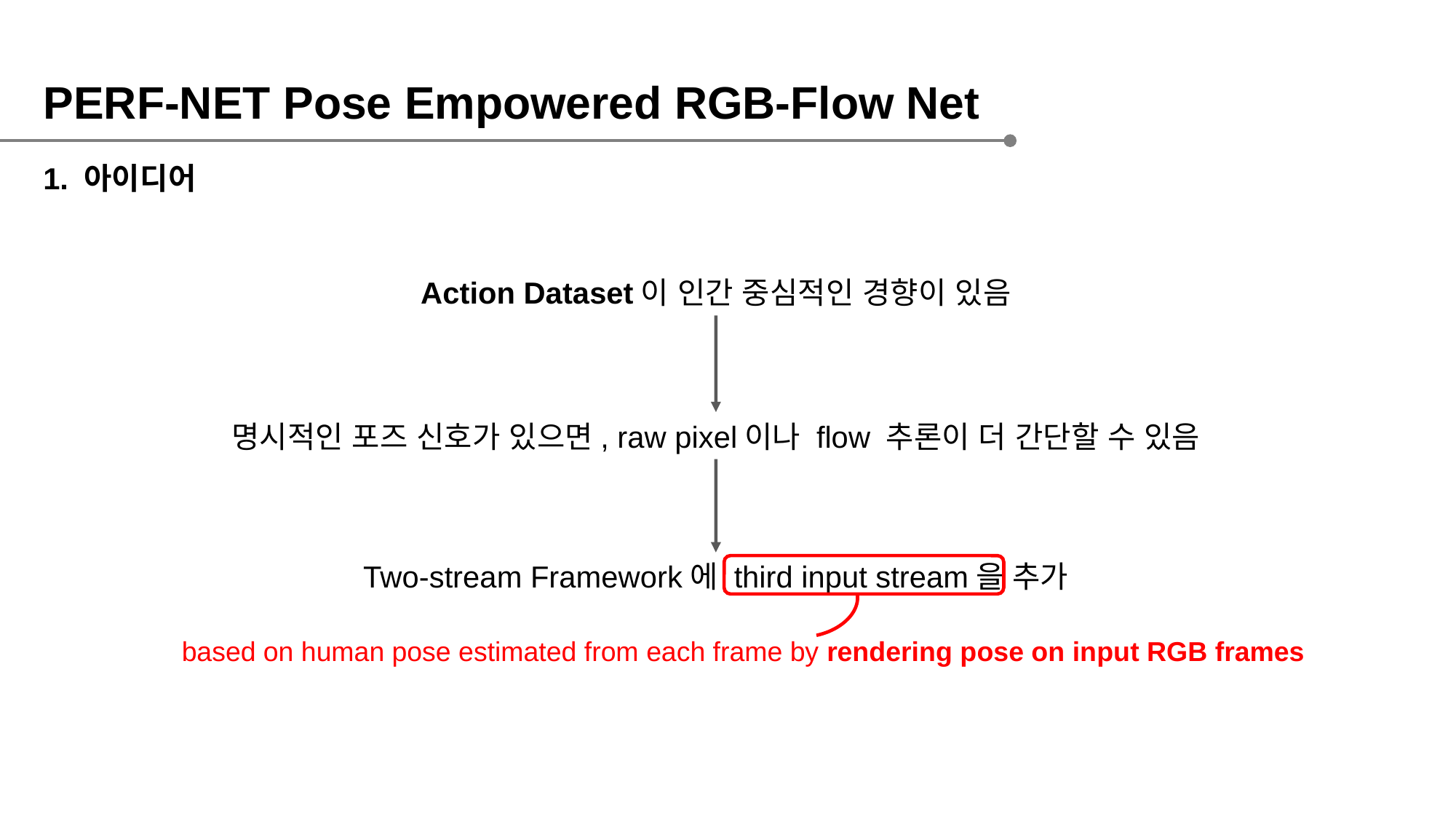

PERF-NET Pose Empowered RGB-Flow Net

1. 아이디어
Action Dataset이 인간 중심적인 경향이 있음
명시적인 포즈 신호가 있으면, raw pixel이나 flow 추론이 더 간단할 수 있음
Two-stream Framework에 third input stream을 추가

based on human pose estimated from each frame by rendering pose on input RGB frames